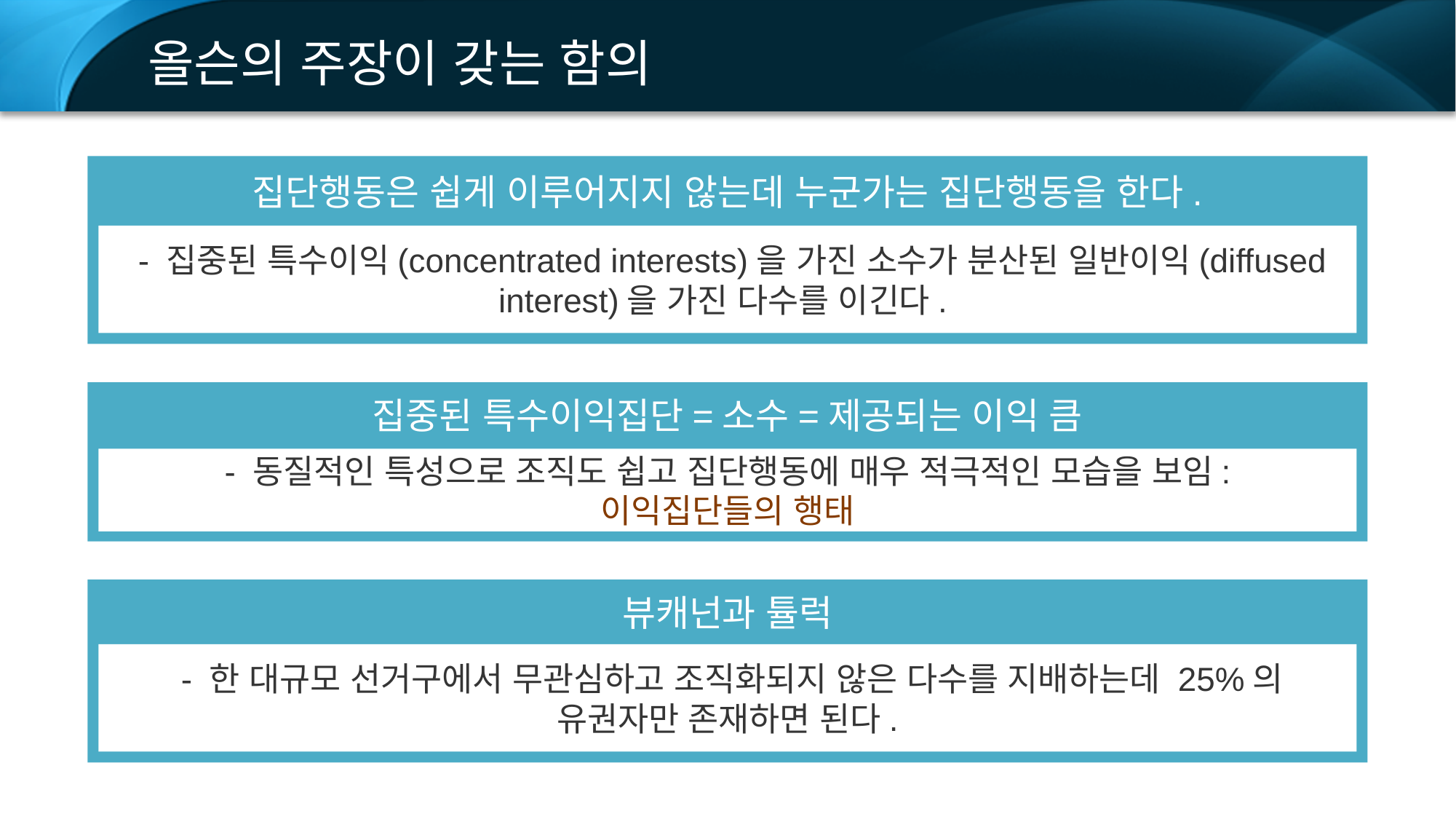

# 올슨의 주장이 갖는 함의

집단행동은 쉽게 이루어지지 않는데 누군가는 집단행동을 한다.
 - 집중된 특수이익(concentrated interests)을 가진 소수가 분산된 일반이익(diffused interest)을 가진 다수를 이긴다.

집중된 특수이익집단=소수=제공되는 이익 큼
 - 동질적인 특성으로 조직도 쉽고 집단행동에 매우 적극적인 모습을 보임:
이익집단들의 행태

뷰캐넌과 튤럭
 - 한 대규모 선거구에서 무관심하고 조직화되지 않은 다수를 지배하는데 25%의 유권자만 존재하면 된다.